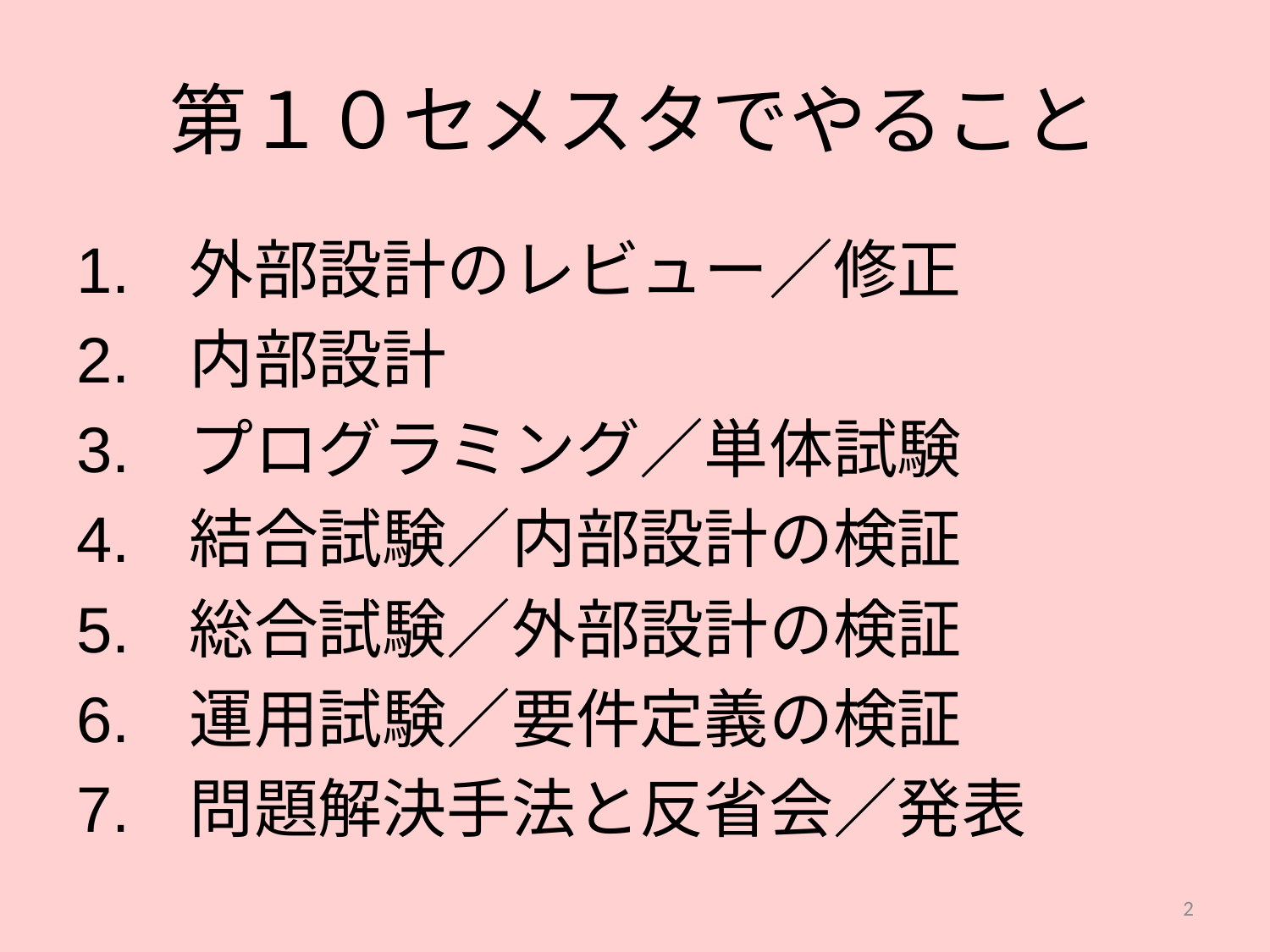

# 第１０セメスタでやること
外部設計のレビュー／修正
内部設計
プログラミング／単体試験
結合試験／内部設計の検証
総合試験／外部設計の検証
運用試験／要件定義の検証
問題解決手法と反省会／発表
2